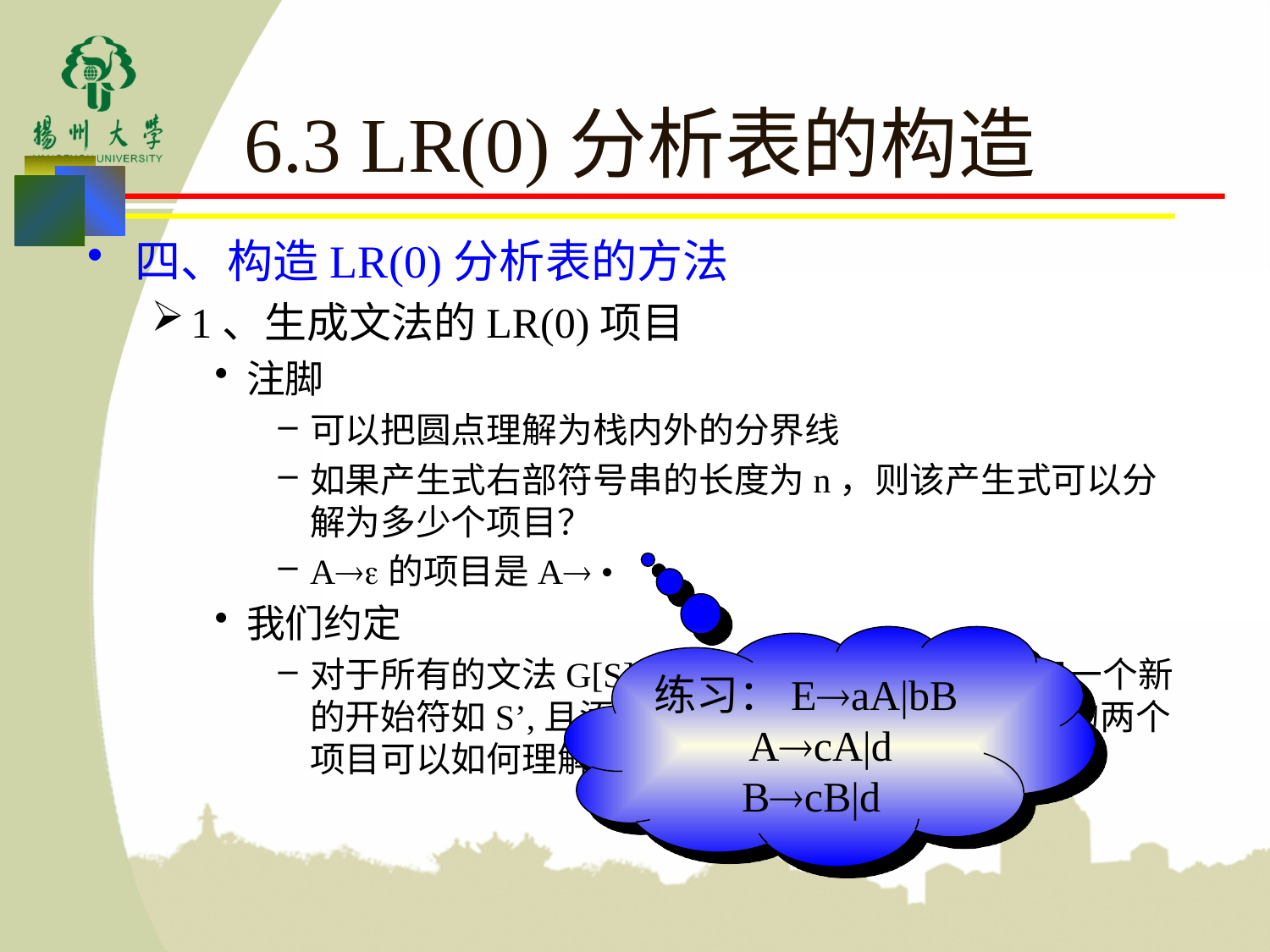

# 6.3 LR(0)分析表的构造
四、构造LR(0)分析表的方法
1、生成文法的LR(0)项目
注脚
可以把圆点理解为栈内外的分界线
如果产生式右部符号串的长度为n，则该产生式可以分解为多少个项目？
A→ε的项目是A→ •
我们约定
对于所有的文法G[S]，首先进行文法拓广：添加一个新的开始符如S’,且添加新的产生式S’→S，则对应的两个项目可以如何理解？
练习：E→aA|bB          A→cA|d       B→cB|d

38